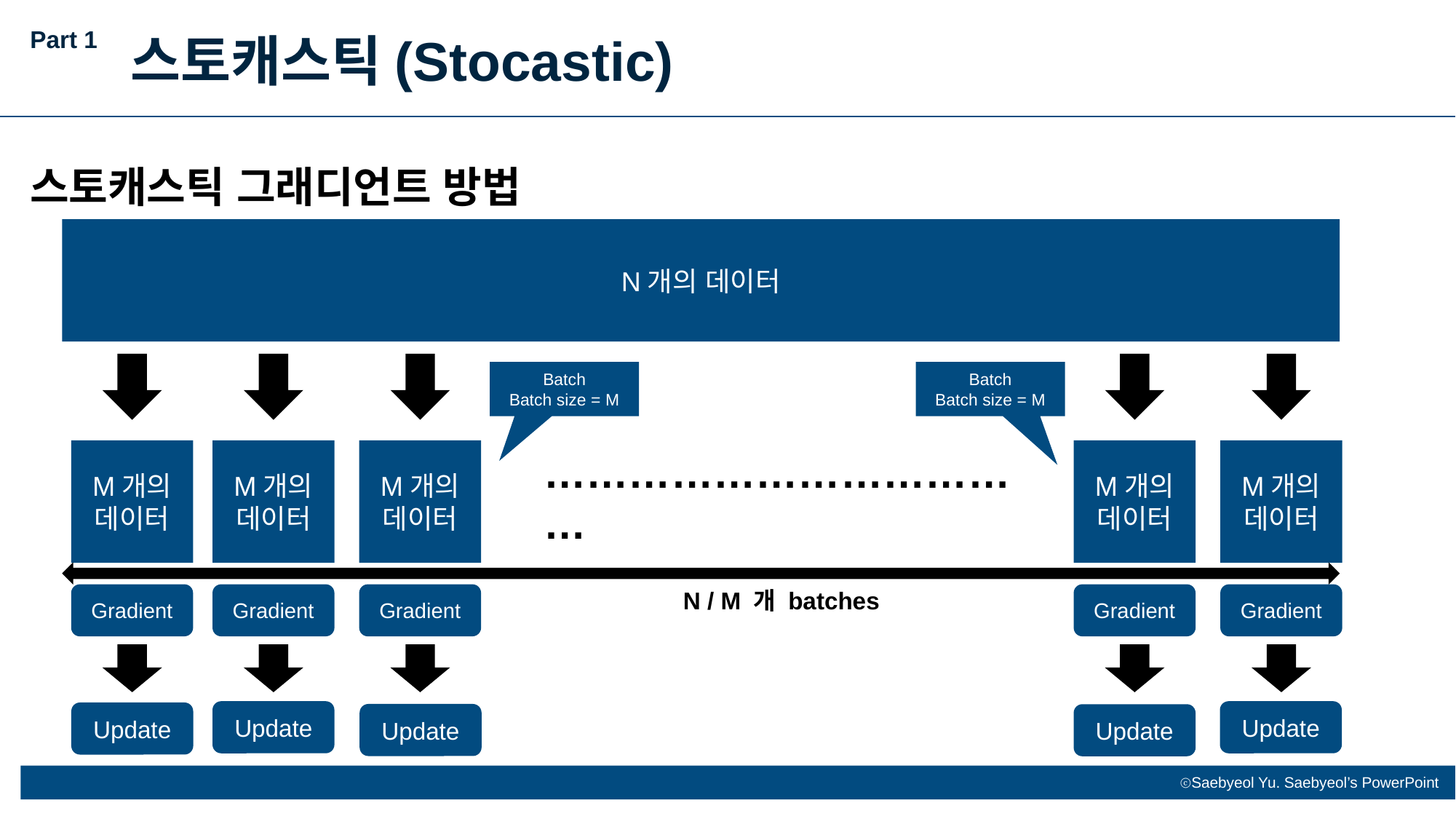

Part 1
스토캐스틱(Stocastic)
스토캐스틱 그래디언트 방법
N개의 데이터

Batch
Batch size = M
Batch
Batch size = M
………………………………
M개의
데이터
M개의
데이터
M개의
데이터
M개의
데이터
M개의
데이터

N / M 개 batches
Gradient
Gradient
Gradient
Gradient
Gradient

Update
Update
Update
Update
Update